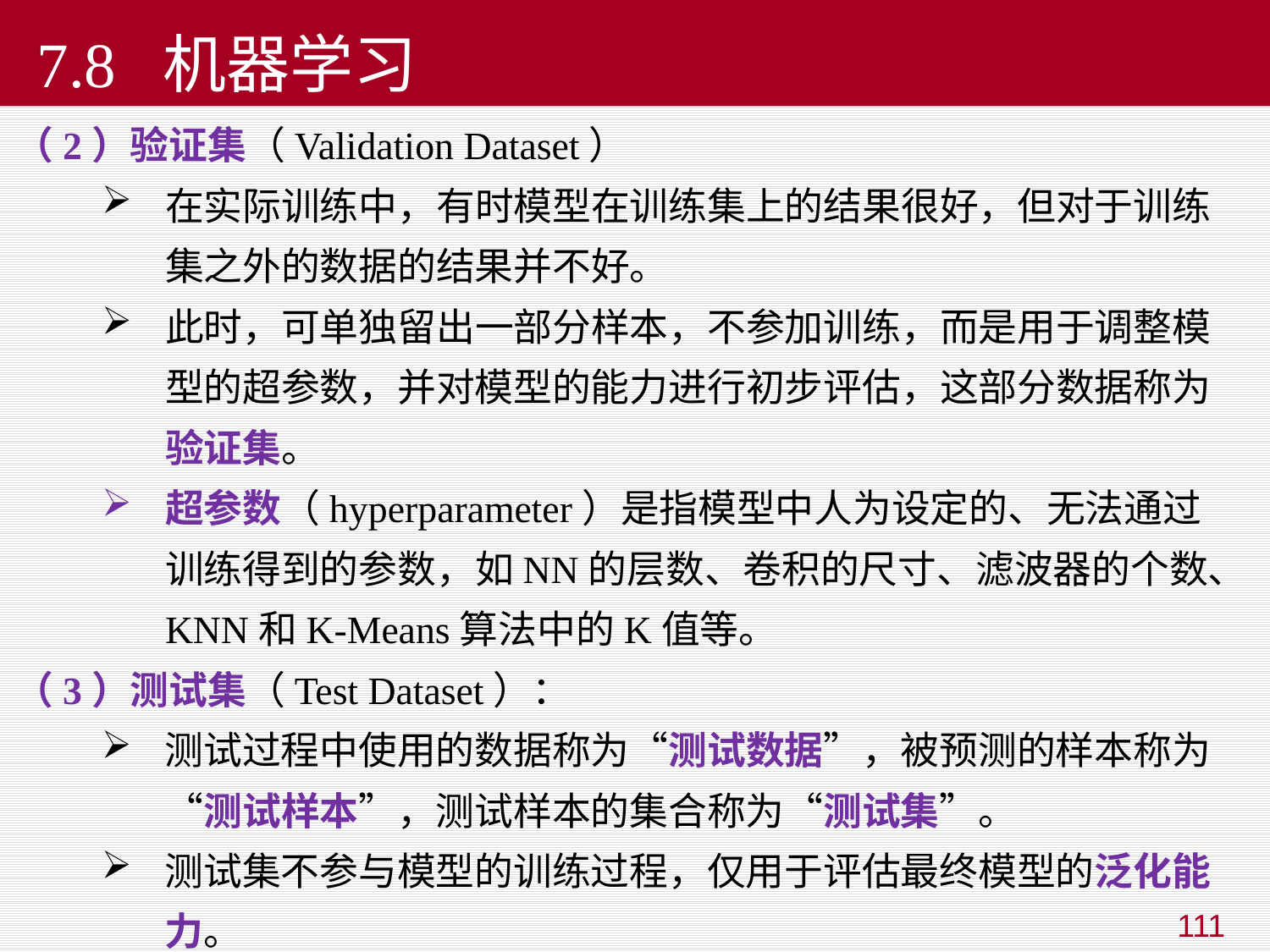

7.8  机器学习
（2）验证集（Validation Dataset）
在实际训练中，有时模型在训练集上的结果很好，但对于训练集之外的数据的结果并不好。
此时，可单独留出一部分样本，不参加训练，而是用于调整模型的超参数，并对模型的能力进行初步评估，这部分数据称为验证集。
超参数（hyperparameter）是指模型中人为设定的、无法通过训练得到的参数，如NN的层数、卷积的尺寸、滤波器的个数、KNN和K-Means算法中的K值等。
（3）测试集（Test Dataset）：
测试过程中使用的数据称为“测试数据”，被预测的样本称为“测试样本”，测试样本的集合称为“测试集”。
测试集不参与模型的训练过程，仅用于评估最终模型的泛化能力。

111